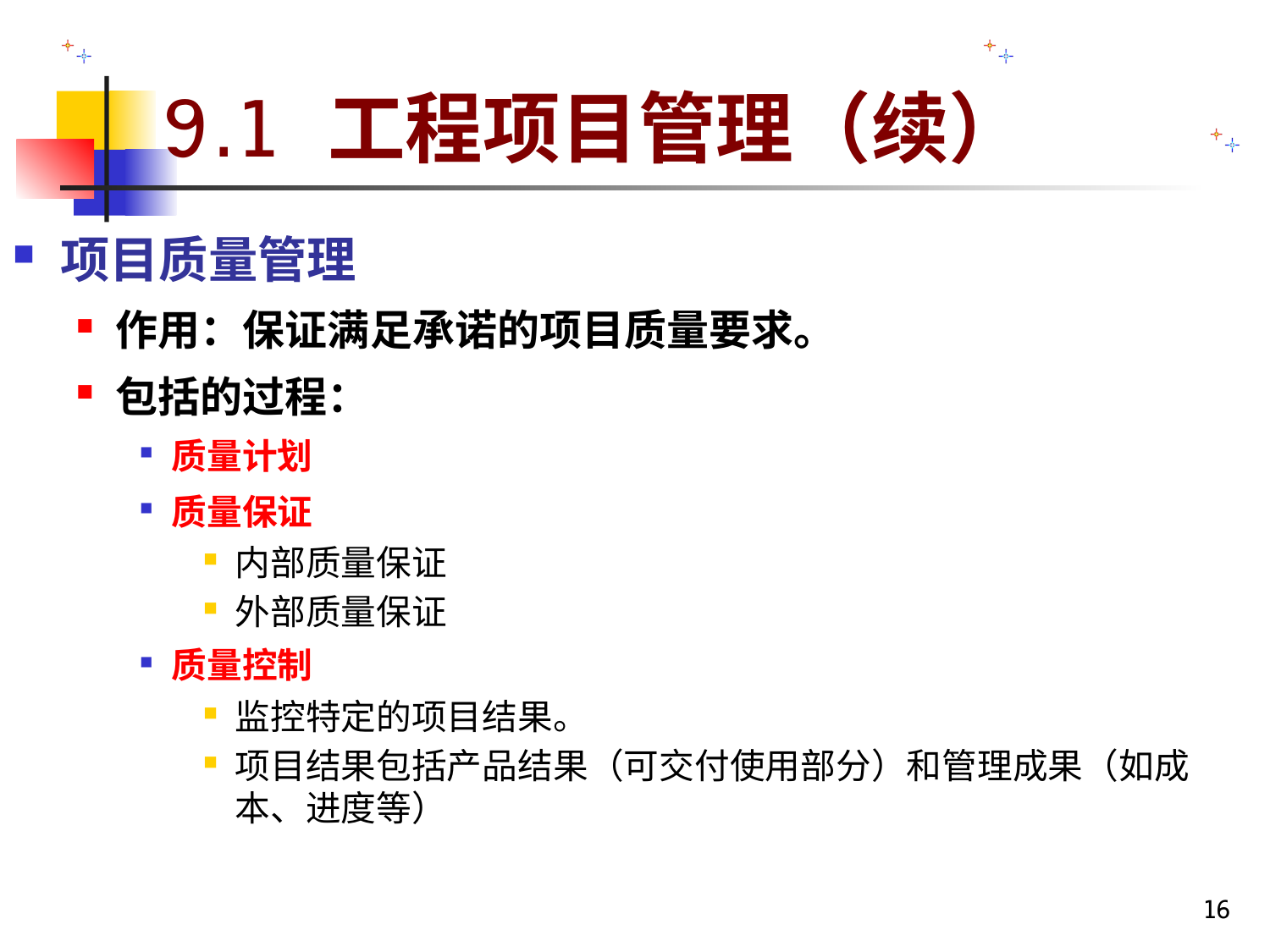

# 9.1 工程项目管理（续）
项目质量管理
作用：保证满足承诺的项目质量要求。
包括的过程：
质量计划
质量保证
内部质量保证
外部质量保证
质量控制
监控特定的项目结果。
项目结果包括产品结果（可交付使用部分）和管理成果（如成本、进度等）
16